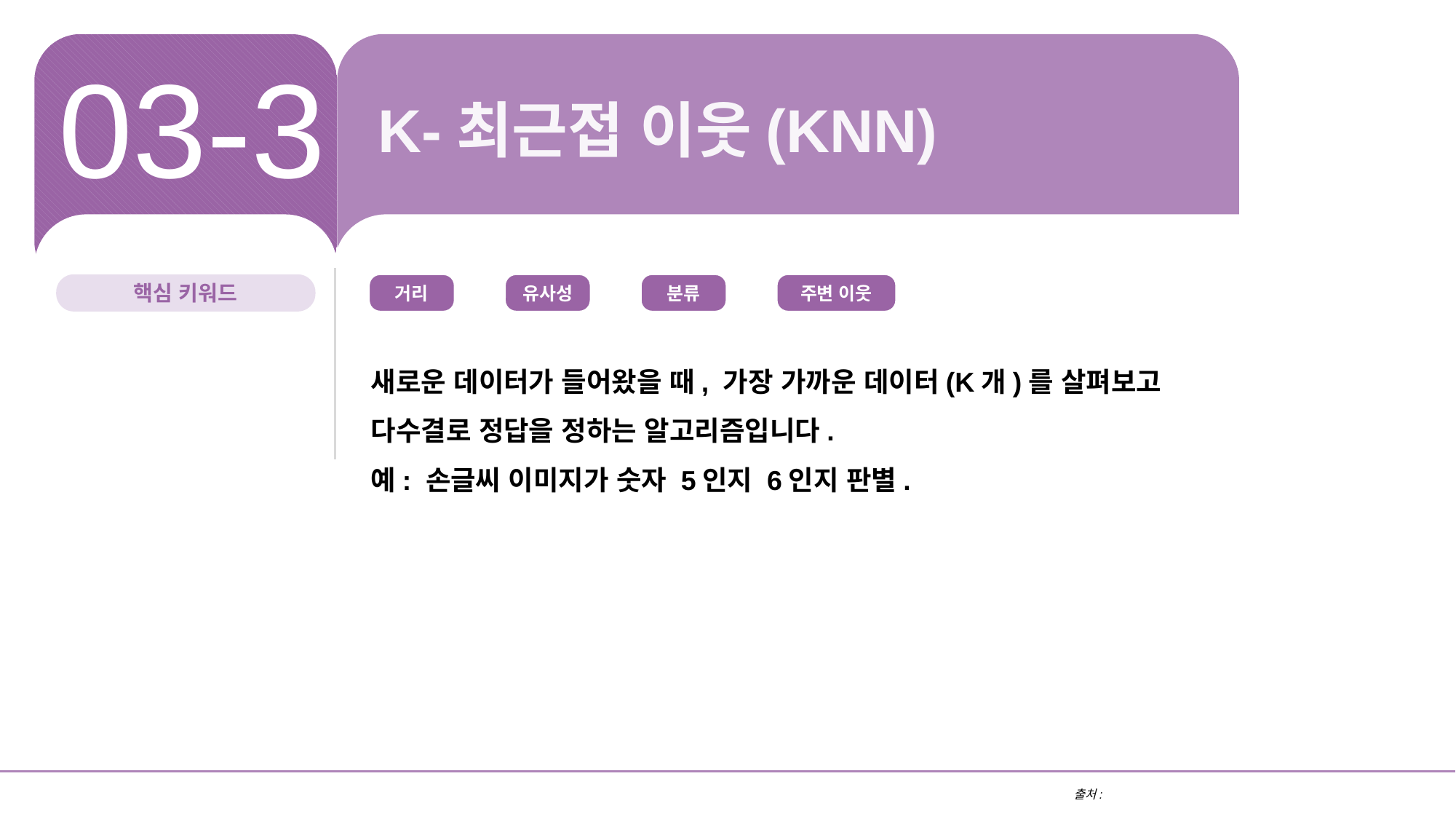

03-3
K-최근접 이웃(KNN)

거리
유사성
분류
주변 이웃
핵심 키워드
새로운 데이터가 들어왔을 때, 가장 가까운 데이터(K개)를 살펴보고 다수결로 정답을 정하는 알고리즘입니다.
예: 손글씨 이미지가 숫자 5인지 6인지 판별.
출처: